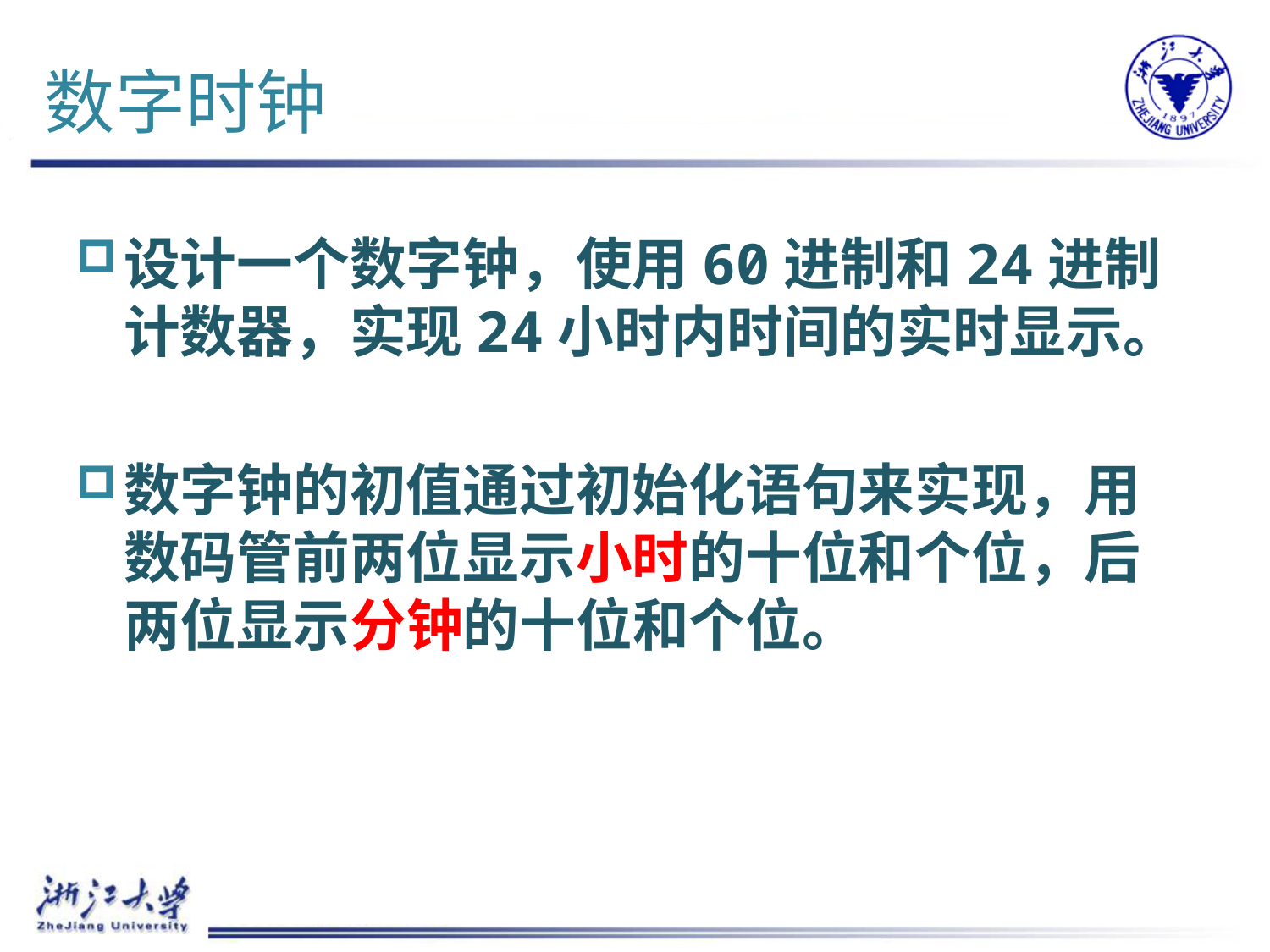

# 数字时钟
设计一个数字钟，使用60进制和24进制计数器，实现24小时内时间的实时显示。

数字钟的初值通过初始化语句来实现，用数码管前两位显示小时的十位和个位，后两位显示分钟的十位和个位。